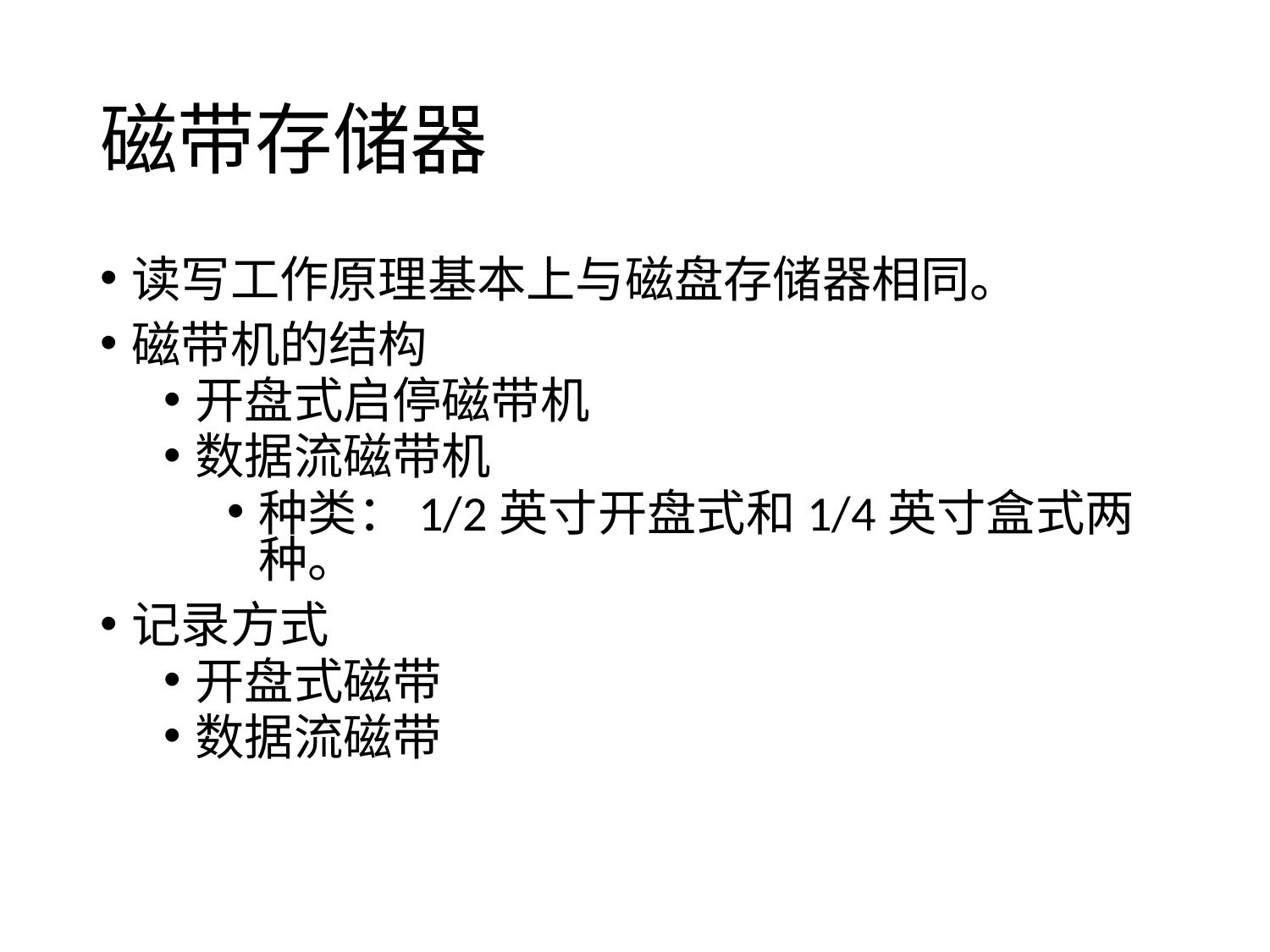

# 磁带存储器
读写工作原理基本上与磁盘存储器相同。
磁带机的结构
开盘式启停磁带机
数据流磁带机
种类：1/2英寸开盘式和1/4英寸盒式两种。
记录方式
开盘式磁带
数据流磁带